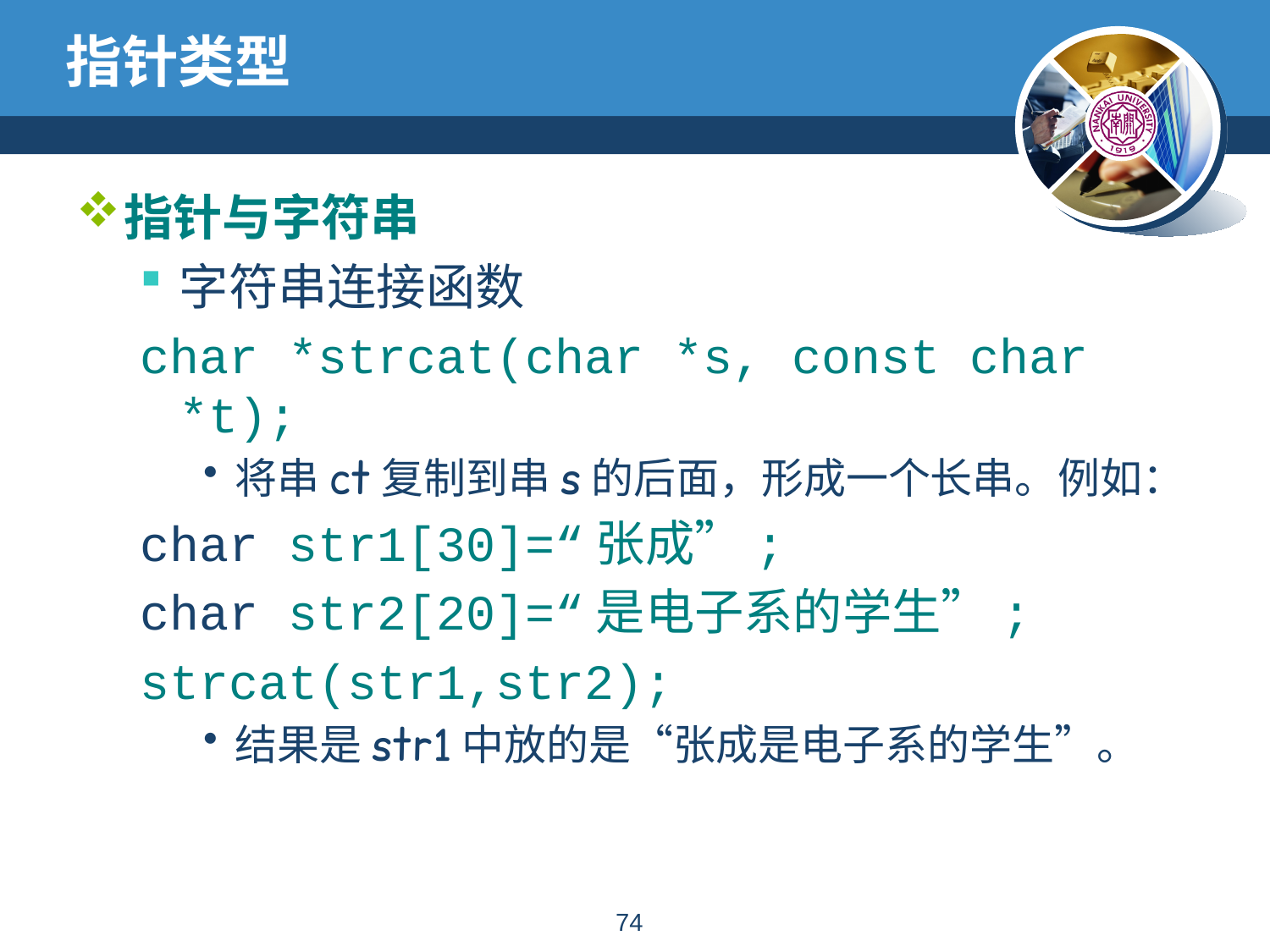

# 指针类型
指针与字符串
字符串连接函数
char *strcat(char *s, const char *t);
将串ct复制到串s的后面，形成一个长串。例如：
char str1[30]=“张成”;
char str2[20]=“是电子系的学生”;
strcat(str1,str2);
结果是str1中放的是“张成是电子系的学生”。
74